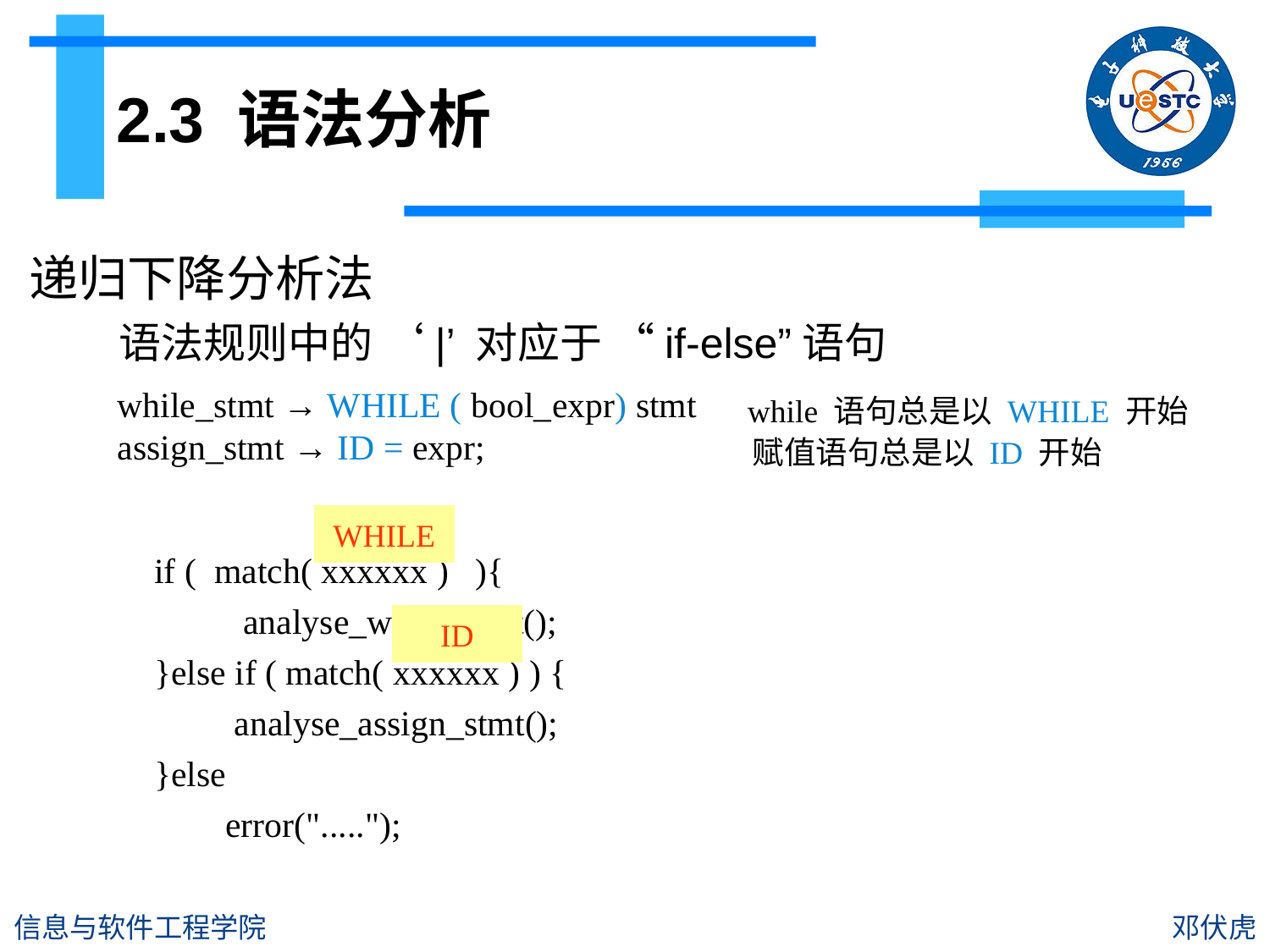

# 2.3 语法分析
递归下降分析法
语法规则中的 ‘|’ 对应于 “if-else”语句

    if (  match( xxxxxx )   ){
              analyse_while_stmt();
    }else if ( match( xxxxxx ) ) {
             analyse_assign_stmt();
    }else
            error(".....");

while_stmt → WHILE ( bool_expr) stmt
assign_stmt → ID = expr;
while 语句总是以 WHILE 开始
赋值语句总是以 ID 开始
WHILE
ID
29
信息与软件工程学院
邓伏虎